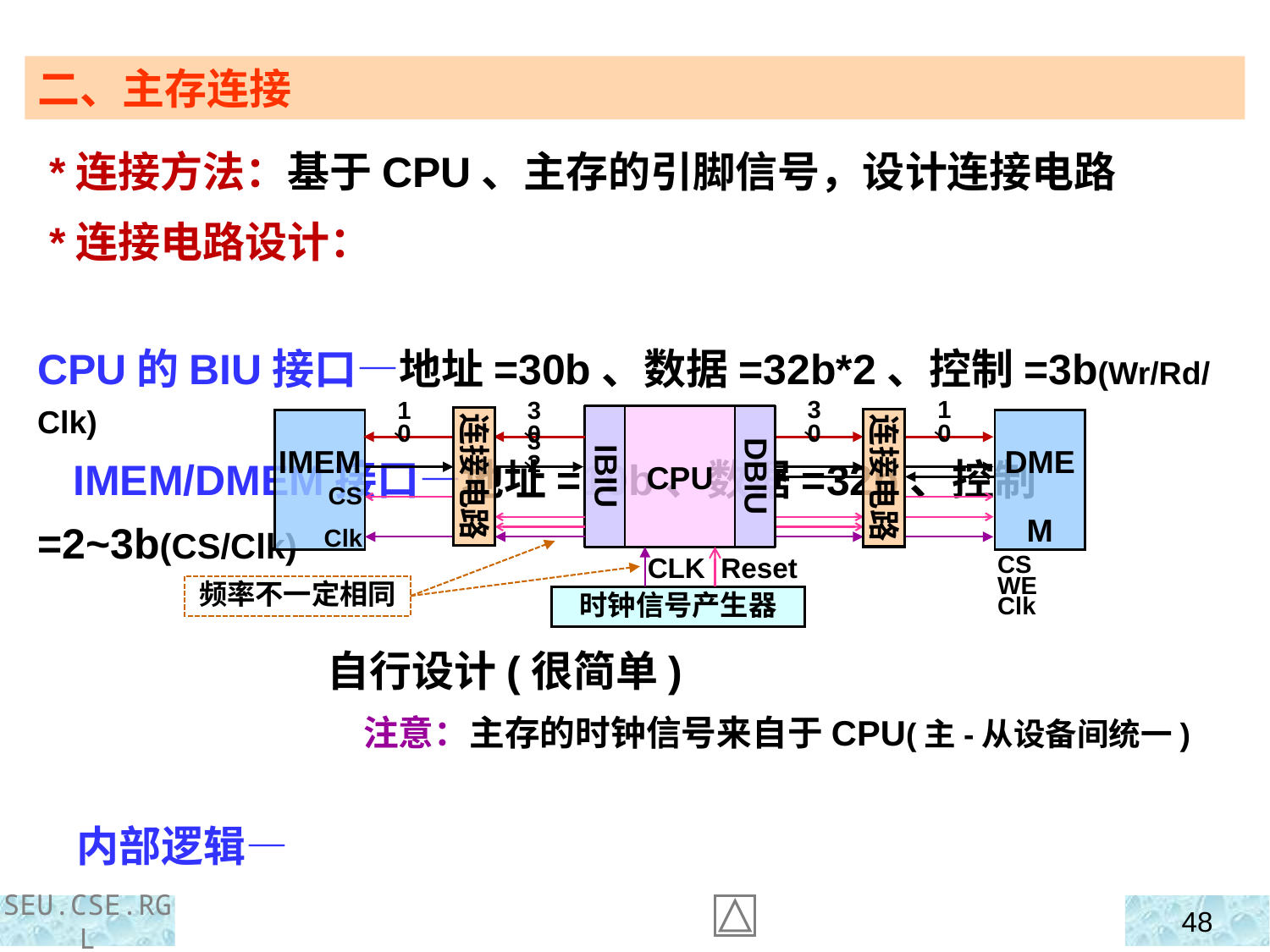

二、主存连接
 *连接方法：基于CPU、主存的引脚信号，设计连接电路
 *连接电路设计：
   CPU的BIU接口—地址=30b、数据=32b*2、控制=3b(Wr/Rd/Clk)
   IMEM/DMEM接口—地址=10b、数据=32b、控制=2~3b(CS/Clk)

   内部逻辑—
CPU
IBIU
DBIU
30
30
32
CLK  Reset
时钟信号产生器
连接电路
连接电路
10
IMEM
CS

Clk
10
DMEM
CS
WE
Clk
频率不一定相同
自行设计(很简单)
   注意：主存的时钟信号来自于CPU(主-从设备间统一)
SEU.CSE.RGL
48